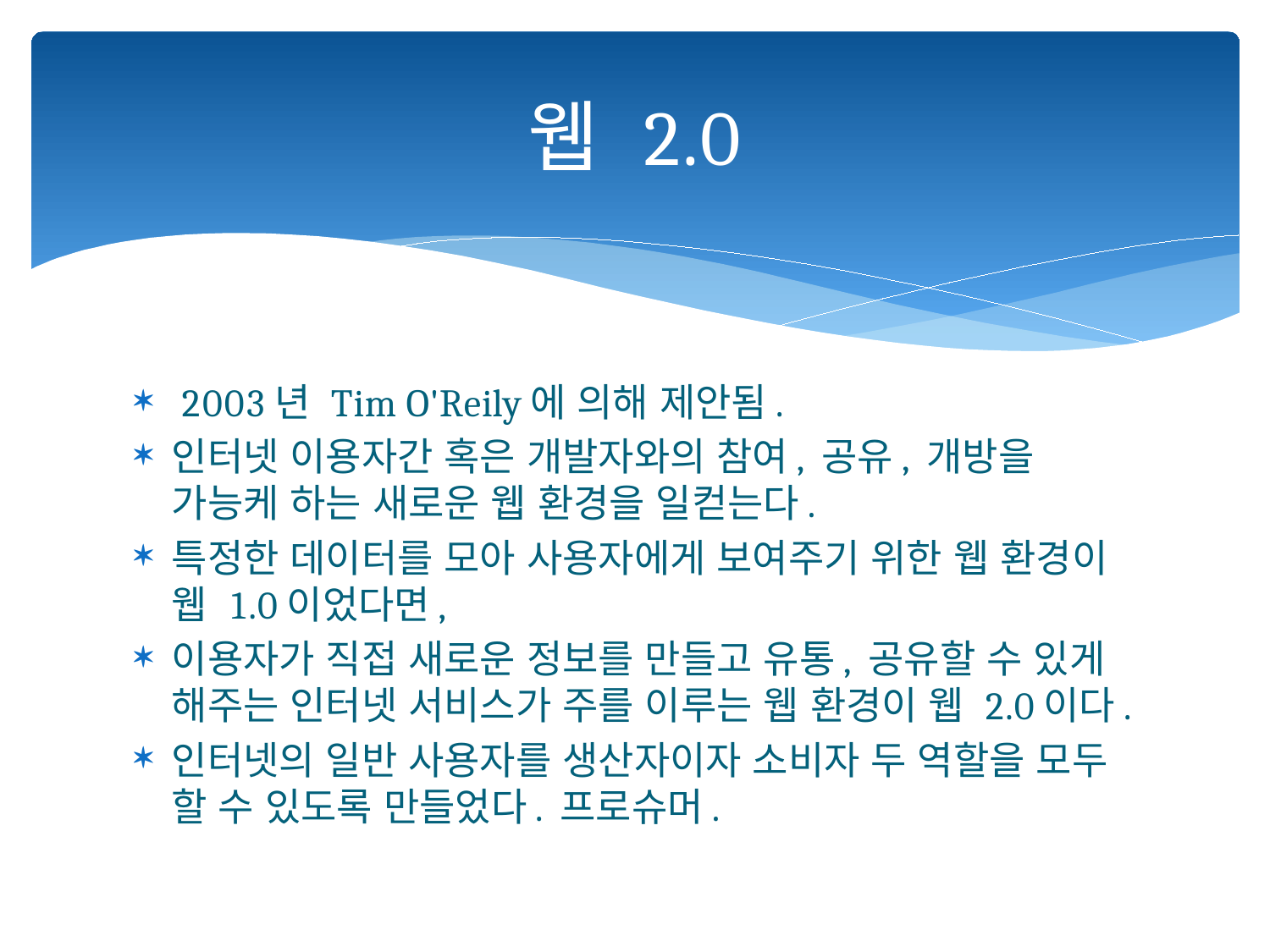

# 웹 2.0
 2003년 Tim O'Reily에 의해 제안됨.
인터넷 이용자간 혹은 개발자와의 참여, 공유, 개방을 가능케 하는 새로운 웹 환경을 일컫는다.
특정한 데이터를 모아 사용자에게 보여주기 위한 웹 환경이 웹 1.0이었다면,
이용자가 직접 새로운 정보를 만들고 유통, 공유할 수 있게 해주는 인터넷 서비스가 주를 이루는 웹 환경이 웹 2.0이다.
인터넷의 일반 사용자를 생산자이자 소비자 두 역할을 모두 할 수 있도록 만들었다. 프로슈머.